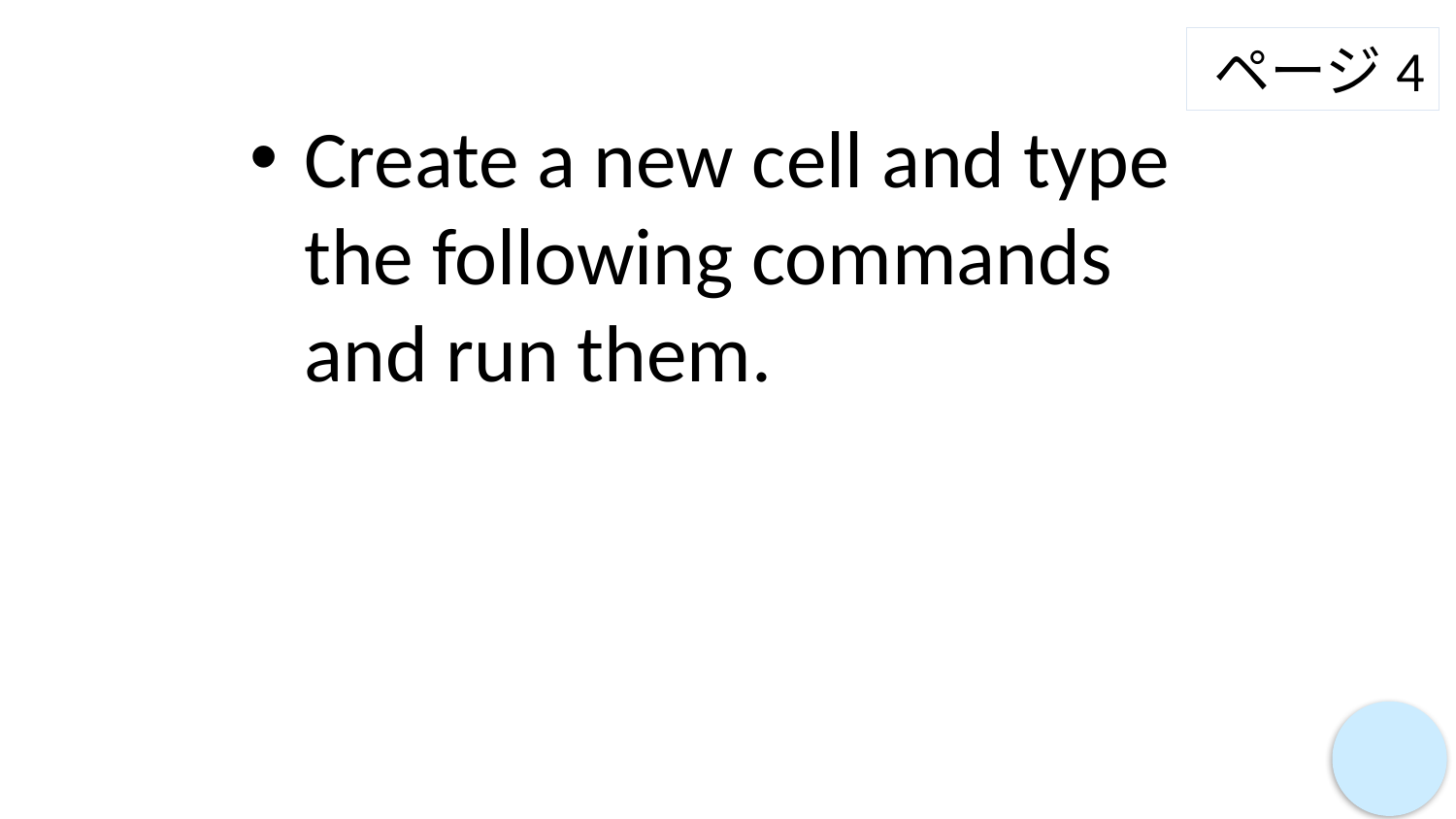

ページ4
Create a new cell and type the following commands and run them.